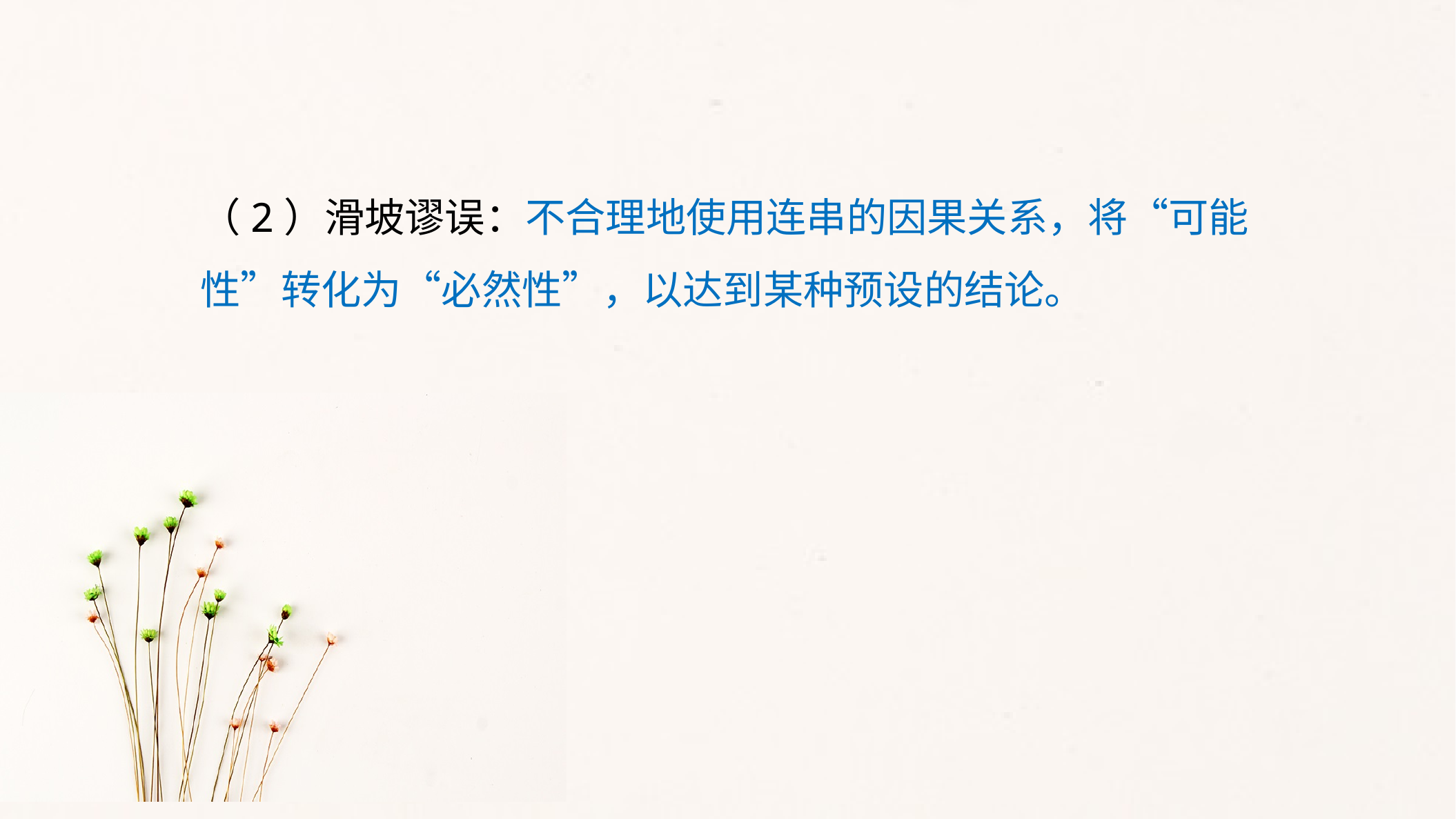

（2）滑坡谬误：不合理地使用连串的因果关系，将“可能性”转化为“必然性”，以达到某种预设的结论。